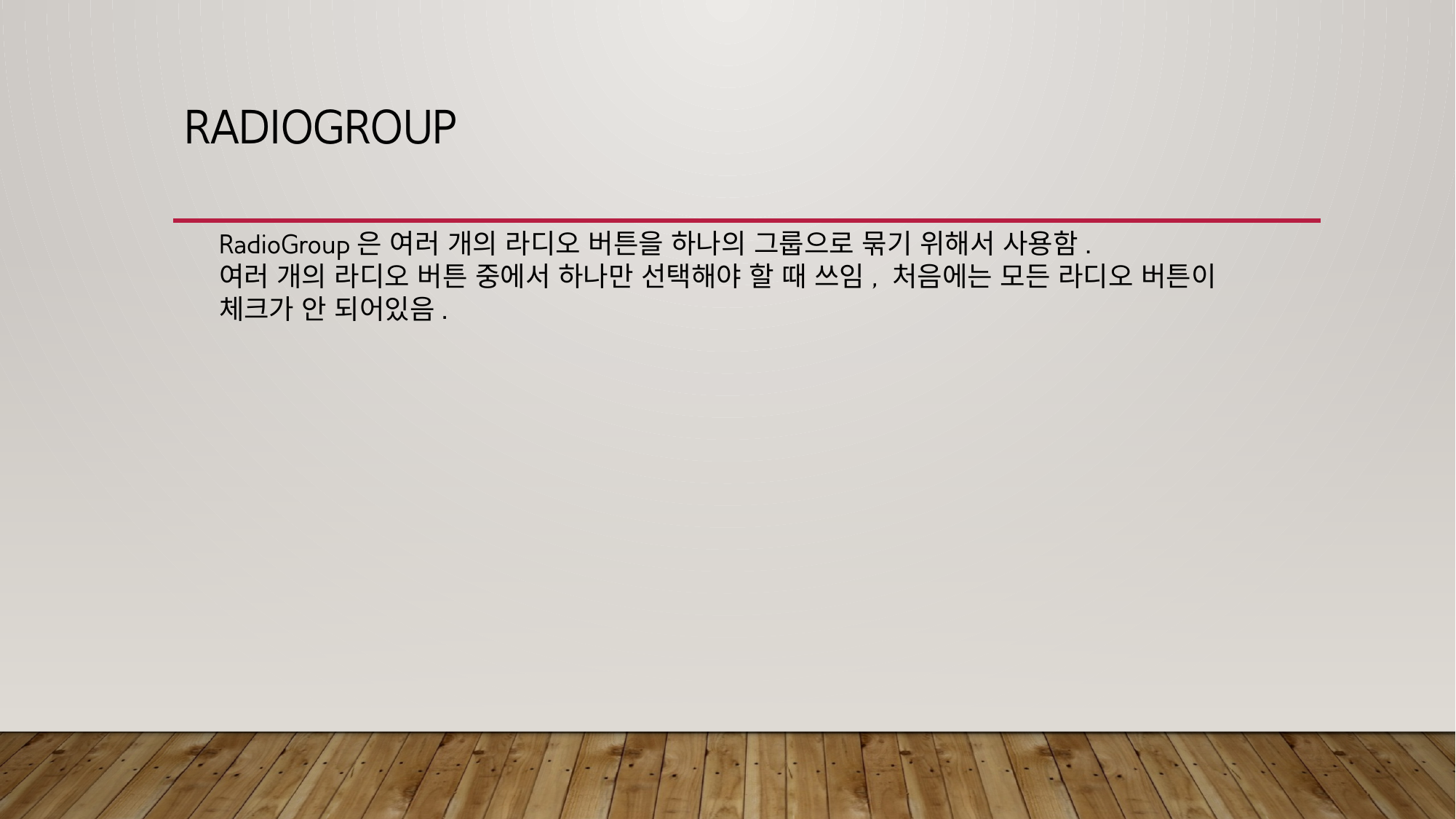

# RadioGroup
RadioGroup은 여러 개의 라디오 버튼을 하나의 그룹으로 묶기 위해서 사용함.
여러 개의 라디오 버튼 중에서 하나만 선택해야 할 때 쓰임, 처음에는 모든 라디오 버튼이
체크가 안 되어있음.